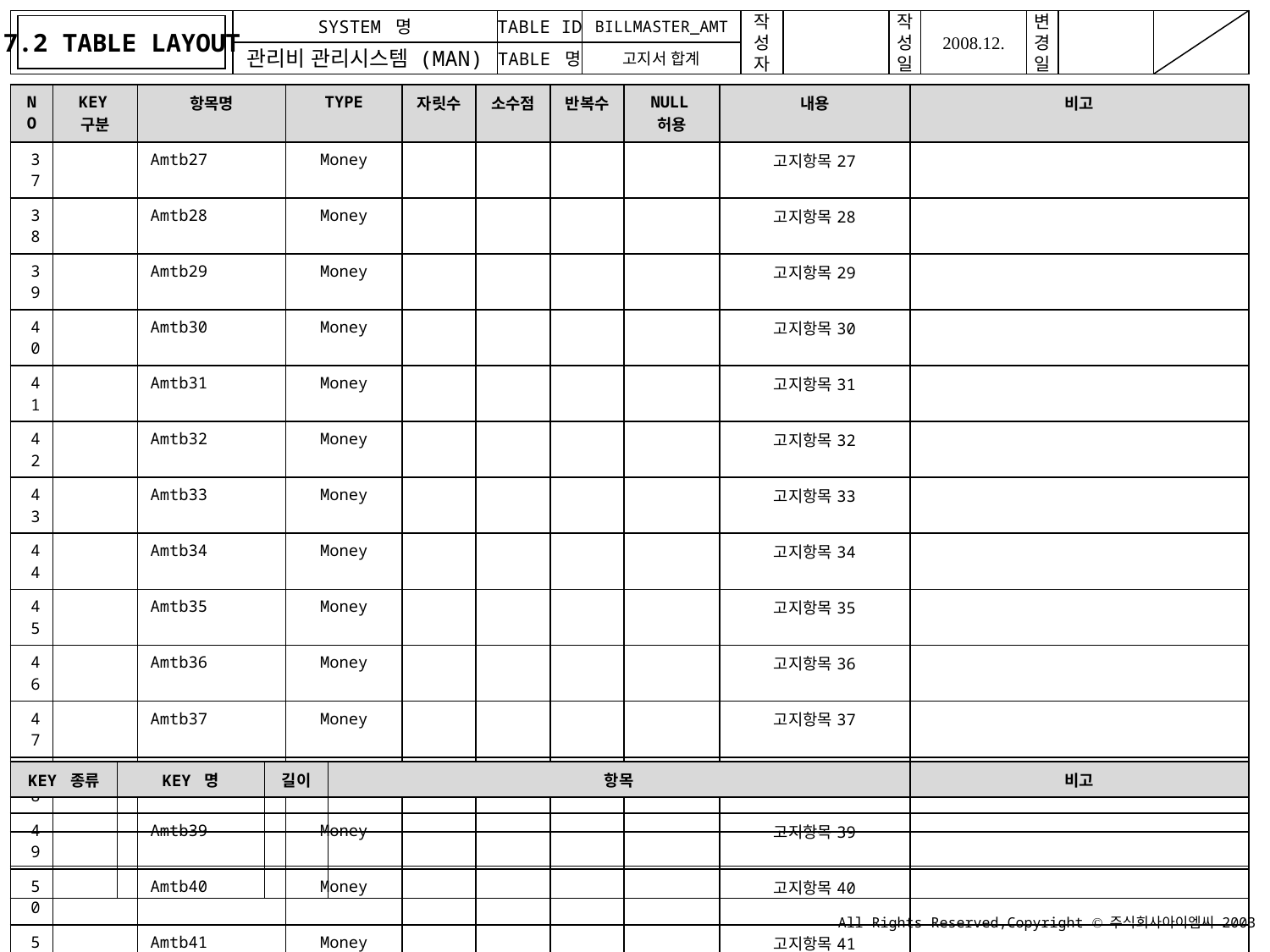

7.2 TABLE LAYOUT
BILLMASTER_AMT
고지서 합계
| NO | KEY구분 | 항목명 | TYPE | 자릿수 | 소수점 | 반복수 | NULL허용 | 내용 | 비고 |
| --- | --- | --- | --- | --- | --- | --- | --- | --- | --- |
| 37 |  | Amtb27 | Money |  |  |  |  | 고지항목27 |  |
| 38 |  | Amtb28 | Money |  |  |  |  | 고지항목28 |  |
| 39 |  | Amtb29 | Money |  |  |  |  | 고지항목29 |  |
| 40 |  | Amtb30 | Money |  |  |  |  | 고지항목30 |  |
| 41 |  | Amtb31 | Money |  |  |  |  | 고지항목31 |  |
| 42 |  | Amtb32 | Money |  |  |  |  | 고지항목32 |  |
| 43 |  | Amtb33 | Money |  |  |  |  | 고지항목33 |  |
| 44 |  | Amtb34 | Money |  |  |  |  | 고지항목34 |  |
| 45 |  | Amtb35 | Money |  |  |  |  | 고지항목35 |  |
| 46 |  | Amtb36 | Money |  |  |  |  | 고지항목36 |  |
| 47 |  | Amtb37 | Money |  |  |  |  | 고지항목37 |  |
| 48 |  | Amtb38 | Money |  |  |  |  | 고지항목38 |  |
| 49 |  | Amtb39 | Money |  |  |  |  | 고지항목39 |  |
| 50 |  | Amtb40 | Money |  |  |  |  | 고지항목40 |  |
| 51 |  | Amtb41 | Money |  |  |  |  | 고지항목41 |  |
| 52 |  | Amtb42 | Money |  |  |  |  | 고지항목42 |  |
| 53 |  | Amtb43 | Money |  |  |  |  | 고지항목43 |  |
| 54 |  | Amtb44 | Money |  |  |  |  | 고지항목44 |  |
| KEY 종류 | KEY 명 | 길이 | 항목 | 비고 |
| --- | --- | --- | --- | --- |
|  |  |  |  |  |
|  |  |  |  |  |
|  |  |  |  |  |